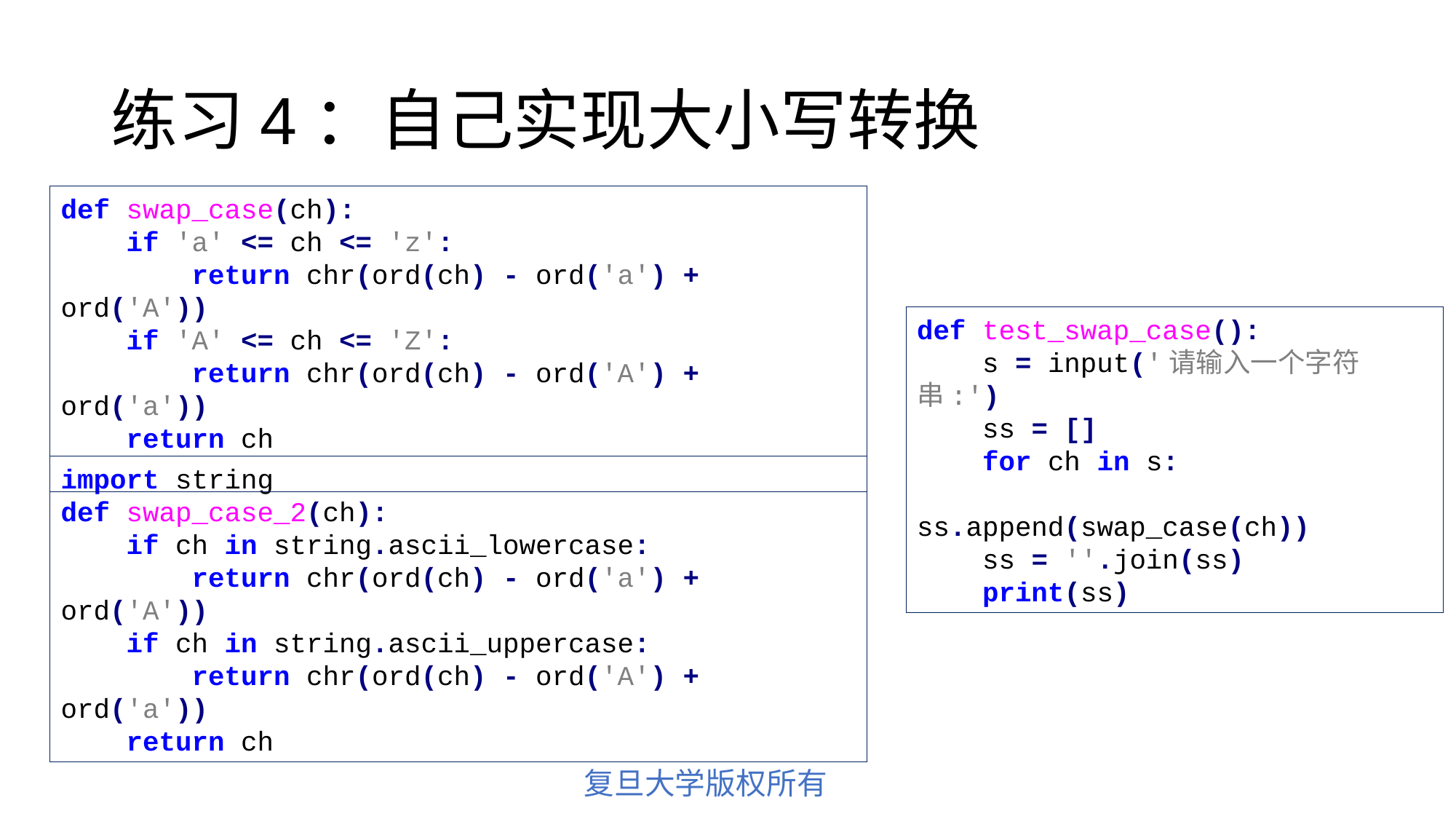

# 练习4：自己实现大小写转换
def swap_case(ch):
    if 'a' <= ch <= 'z':
        return chr(ord(ch) - ord('a') + ord('A'))
    if 'A' <= ch <= 'Z':
        return chr(ord(ch) - ord('A') + ord('a'))
    return ch

def test_swap_case():
    s = input('请输入一个字符串:')
    ss = []
    for ch in s:
        ss.append(swap_case(ch))
    ss = ''.join(ss)
    print(ss)
import string
def swap_case_2(ch):
    if ch in string.ascii_lowercase:
        return chr(ord(ch) - ord('a') + ord('A'))
    if ch in string.ascii_uppercase:
        return chr(ord(ch) - ord('A') + ord('a'))
    return ch